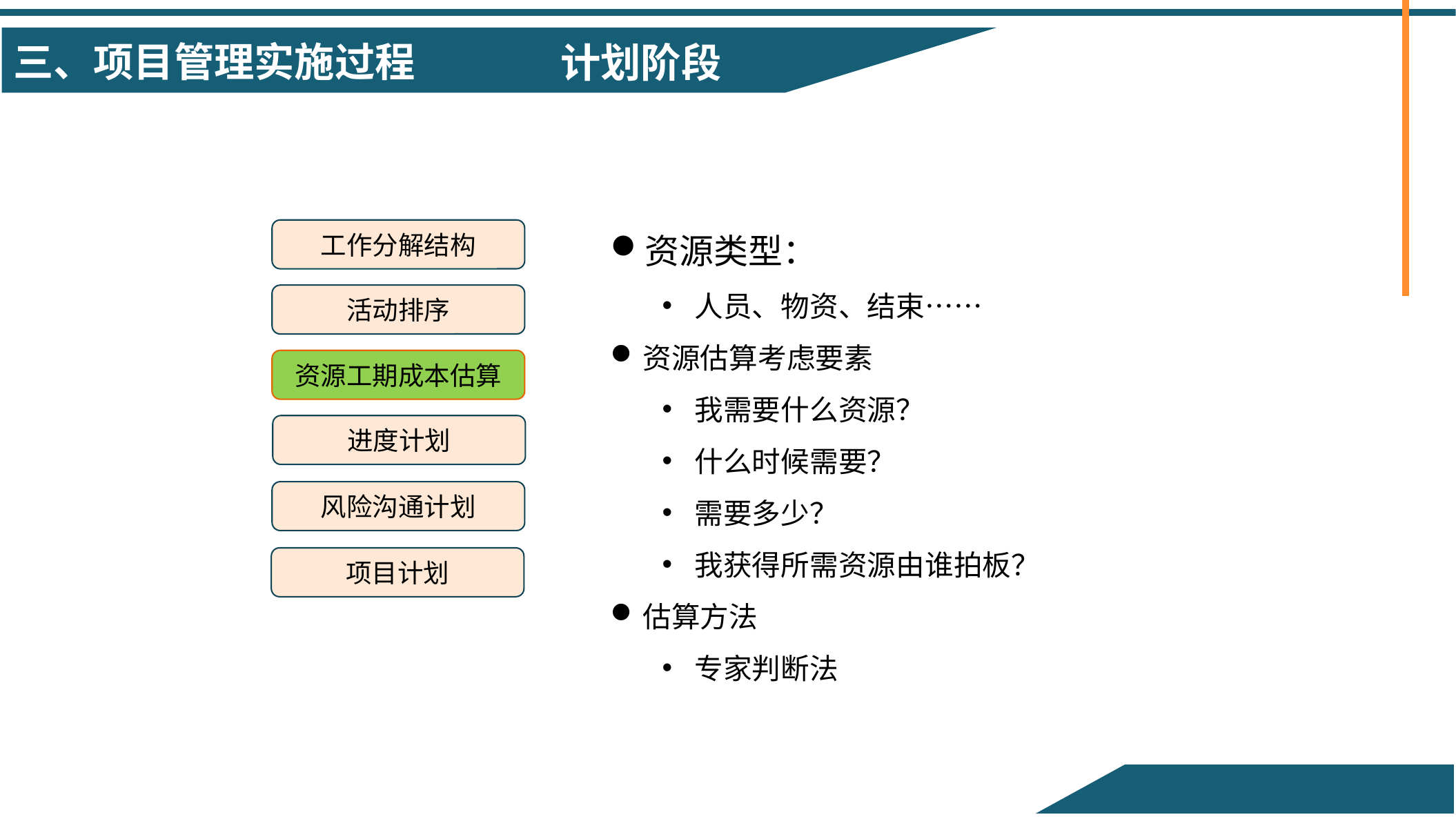

计划阶段
资源类型：
人员、物资、结束……
资源估算考虑要素
我需要什么资源？
什么时候需要？
需要多少？
我获得所需资源由谁拍板？
估算方法
专家判断法
工作分解结构
活动排序
资源工期成本估算
进度计划
风险沟通计划
项目计划